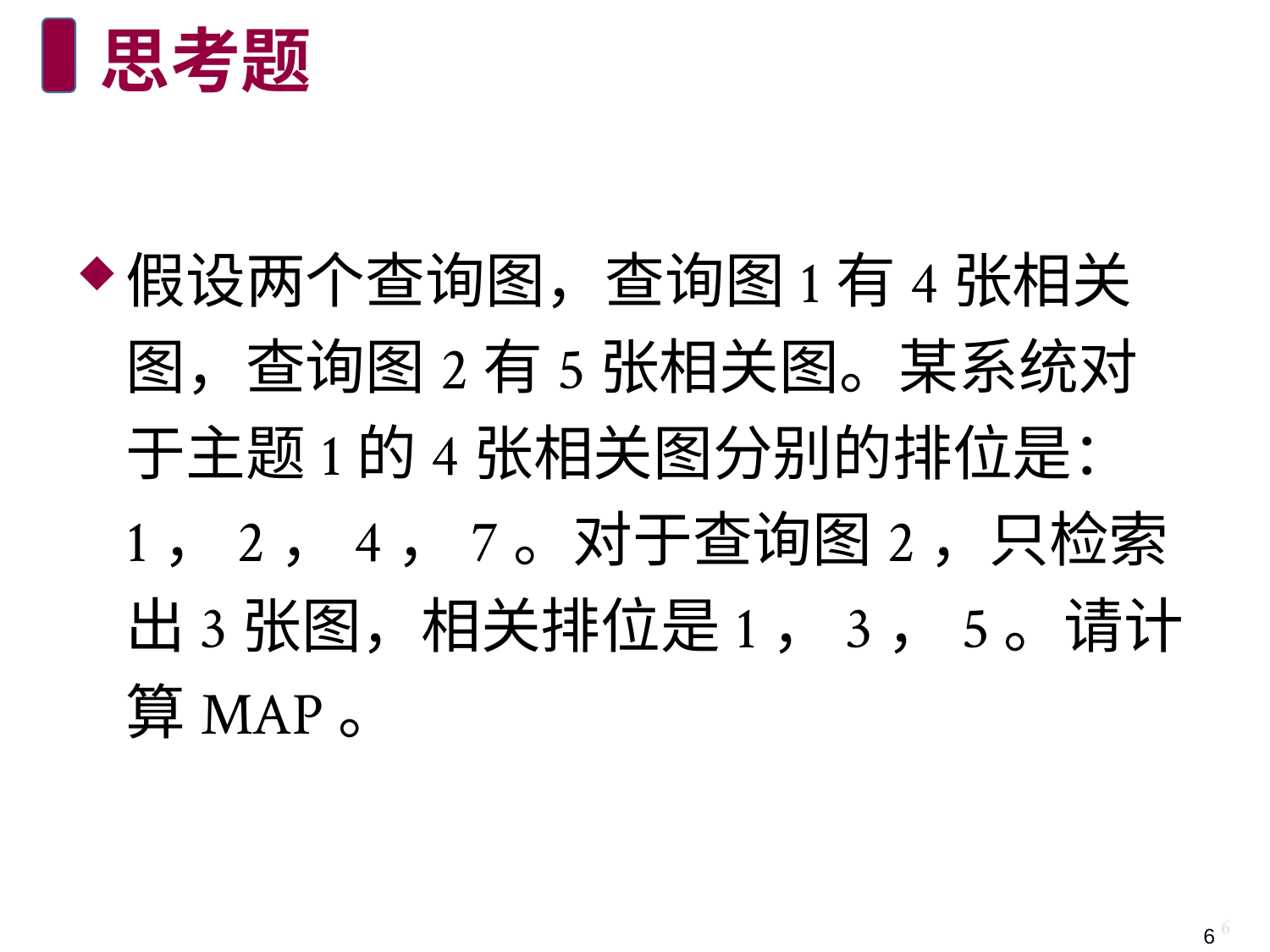

# 思考题
假设两个查询图，查询图1有4张相关图，查询图2有5张相关图。某系统对于主题1的4张相关图分别的排位是：1，2，4，7。对于查询图2，只检索出3张图，相关排位是1，3，5。请计算MAP。

6
6